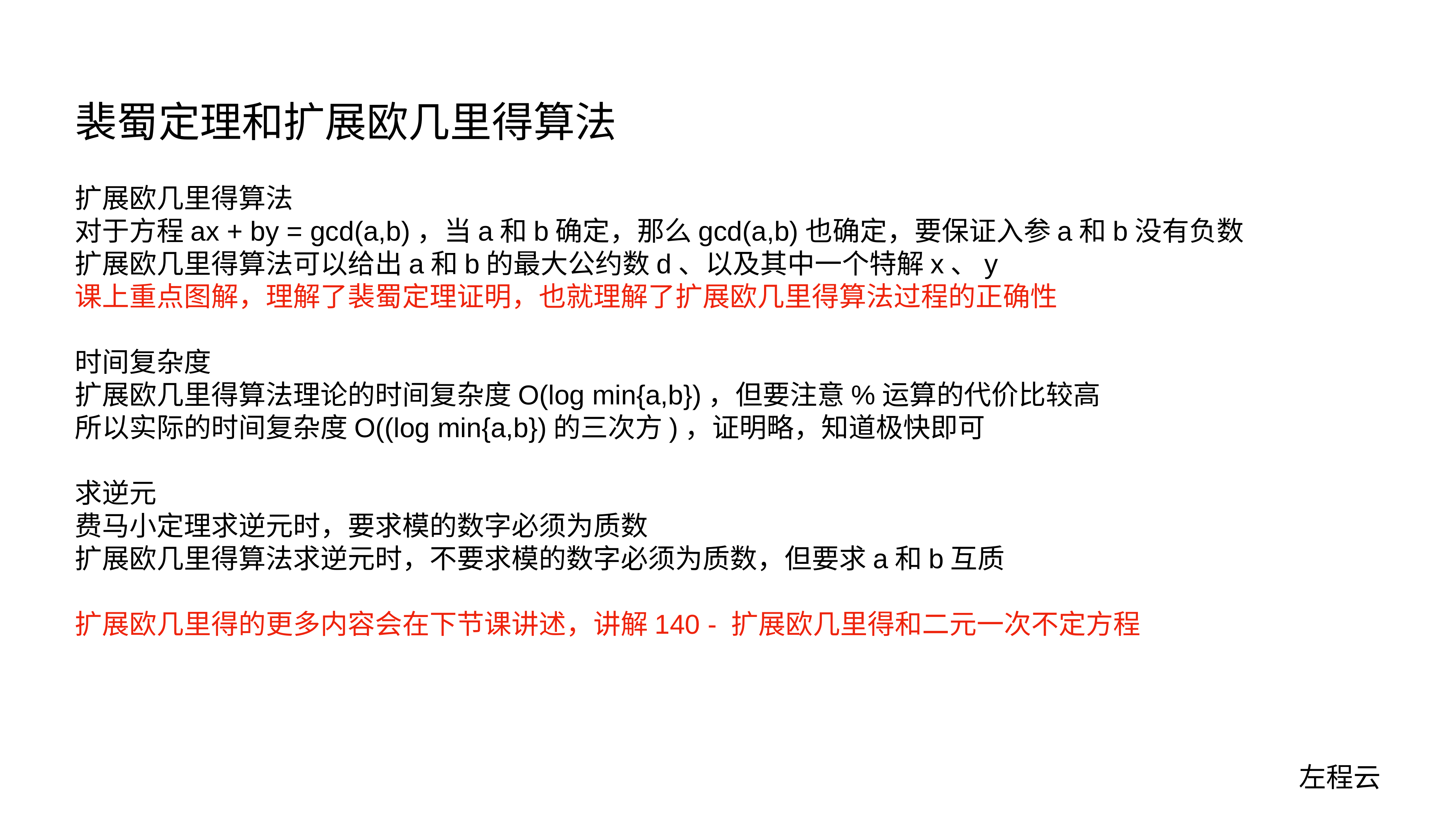

# 裴蜀定理和扩展欧几里得算法
扩展欧几里得算法
对于方程ax + by = gcd(a,b)，当a和b确定，那么gcd(a,b)也确定，要保证入参a和b没有负数
扩展欧几里得算法可以给出a和b的最大公约数d、以及其中一个特解x、y
课上重点图解，理解了裴蜀定理证明，也就理解了扩展欧几里得算法过程的正确性

时间复杂度
扩展欧几里得算法理论的时间复杂度O(log min{a,b})，但要注意%运算的代价比较高
所以实际的时间复杂度O((log min{a,b})的三次方)，证明略，知道极快即可

求逆元
费马小定理求逆元时，要求模的数字必须为质数
扩展欧几里得算法求逆元时，不要求模的数字必须为质数，但要求a和b互质

扩展欧几里得的更多内容会在下节课讲述，讲解140 - 扩展欧几里得和二元一次不定方程
左程云